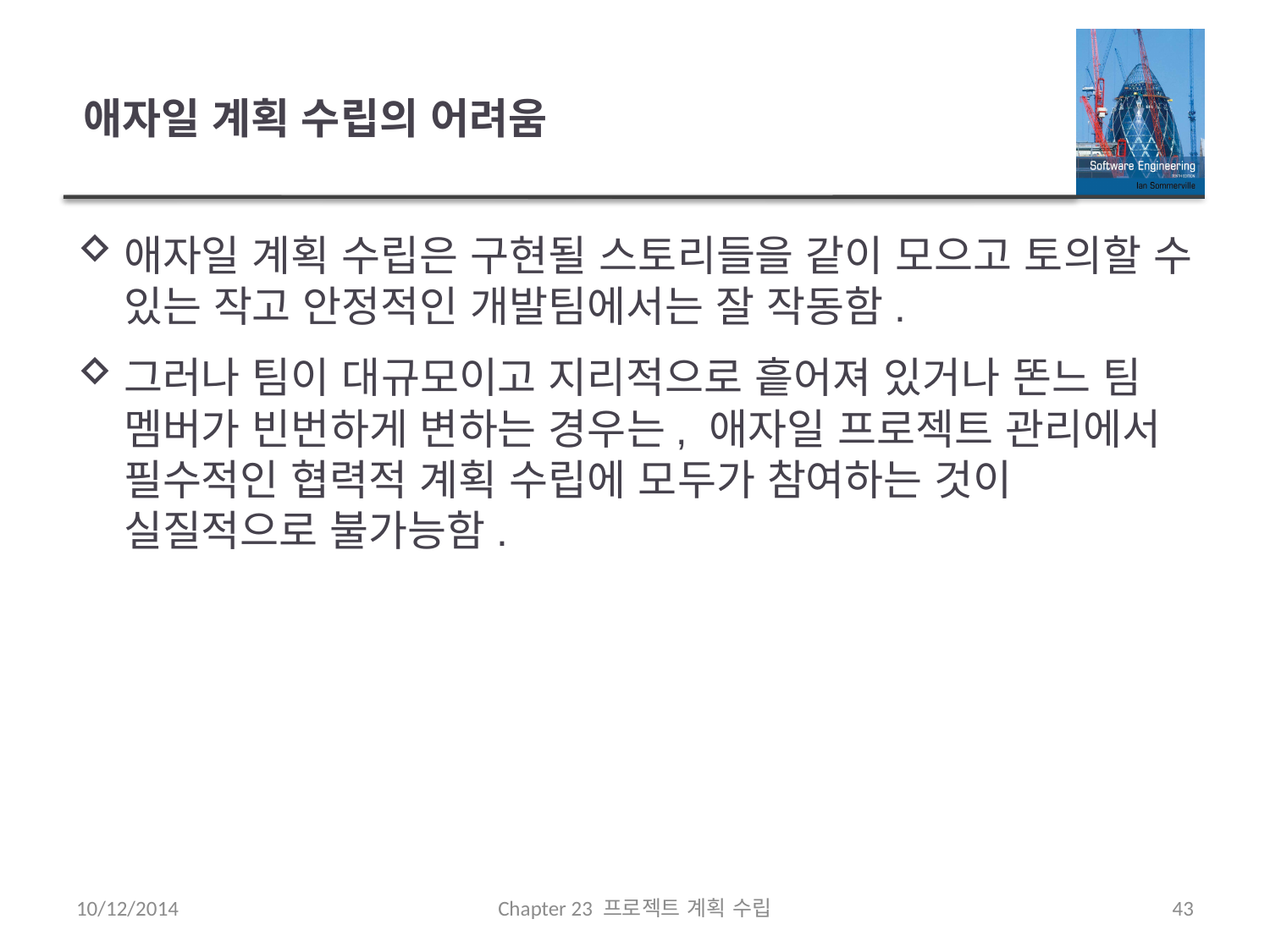

# 애자일 계획 수립의 어려움
애자일 계획 수립은 구현될 스토리들을 같이 모으고 토의할 수 있는 작고 안정적인 개발팀에서는 잘 작동함.
그러나 팀이 대규모이고 지리적으로 흩어져 있거나 똔느 팀 멤버가 빈번하게 변하는 경우는, 애자일 프로젝트 관리에서 필수적인 협력적 계획 수립에 모두가 참여하는 것이 실질적으로 불가능함.
10/12/2014
Chapter 23 프로젝트 계획 수립
43